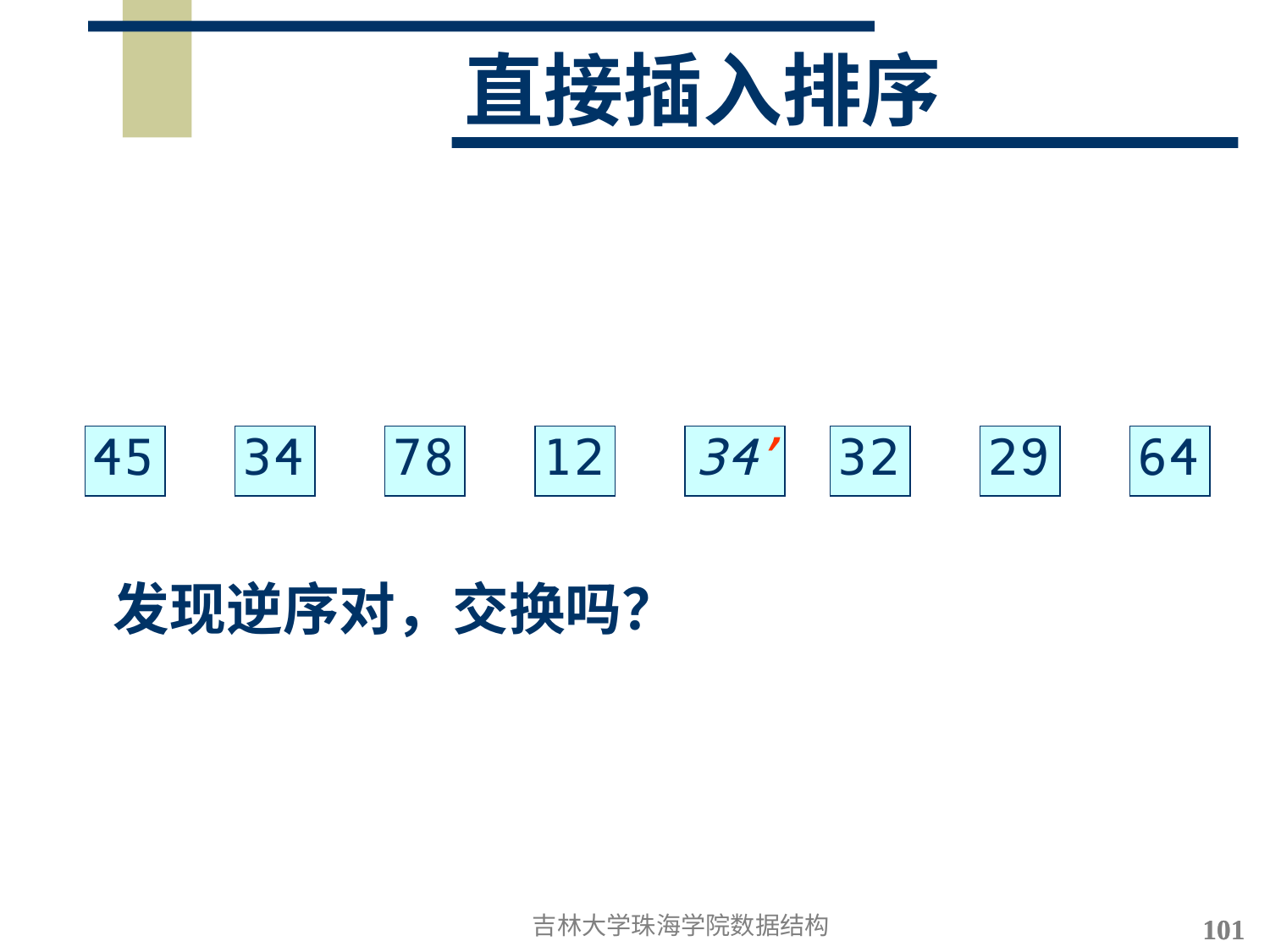

直接插入排序
45
34
78
12
34’
32
29
64
 发现逆序对，交换吗？
吉林大学珠海学院数据结构